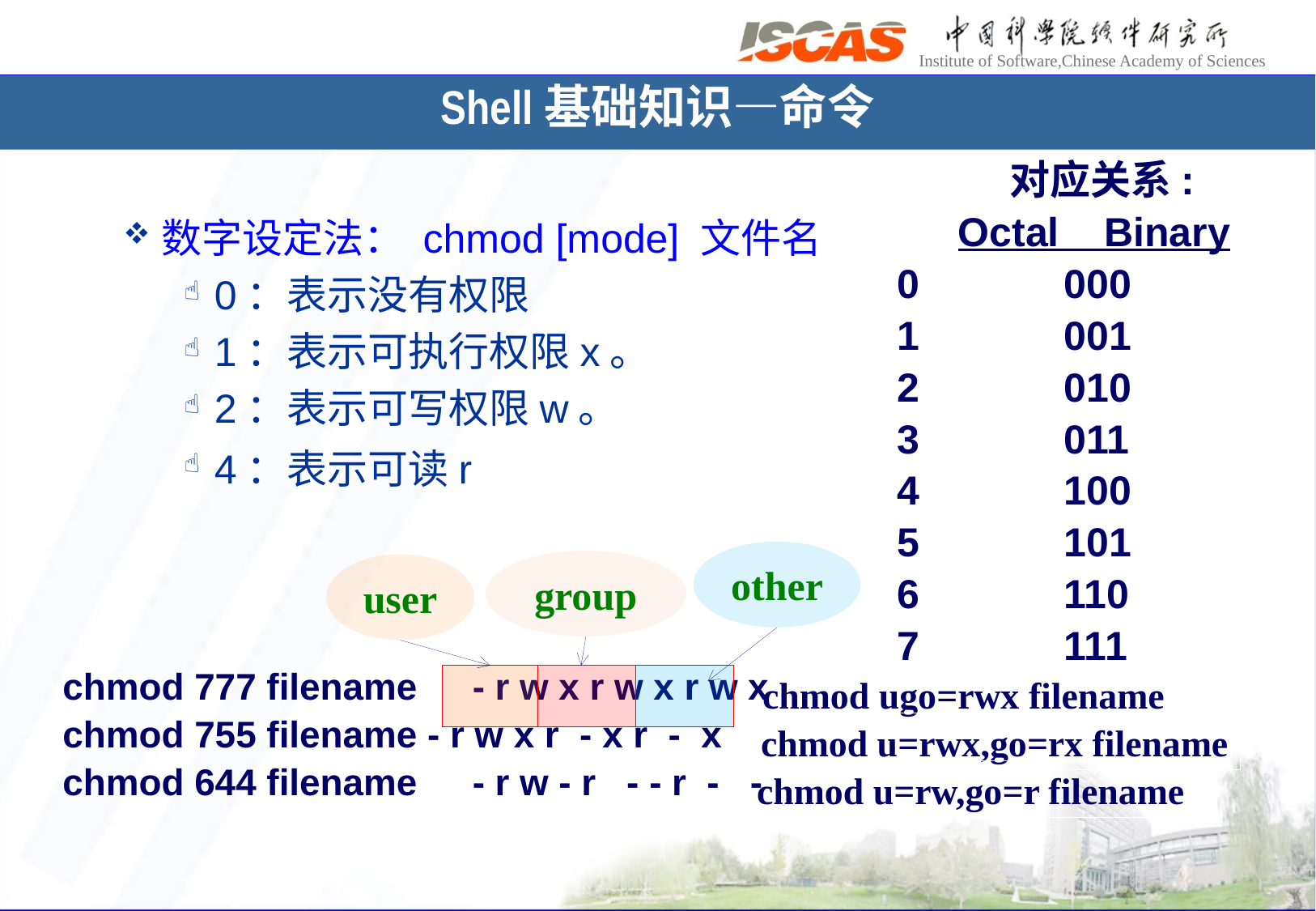

# Shell基础知识—命令
对应关系:
Octal    Binary
0		000
1		001
2		010
3		011
4		100
5		101
6		110
7		111

数字设定法： chmod [mode] 文件名
0：表示没有权限
1：表示可执行权限x。
2：表示可写权限w。
4：表示可读r

chmod 777 filename	- r w x r w x r w x
chmod 755 filename - r w x r  - x r  -  x
chmod 644 filename	- r w - r   - - r  -   -

other
group
user

chmod ugo=rwx filename
chmod u=rwx,go=rx filename
chmod u=rw,go=r filename